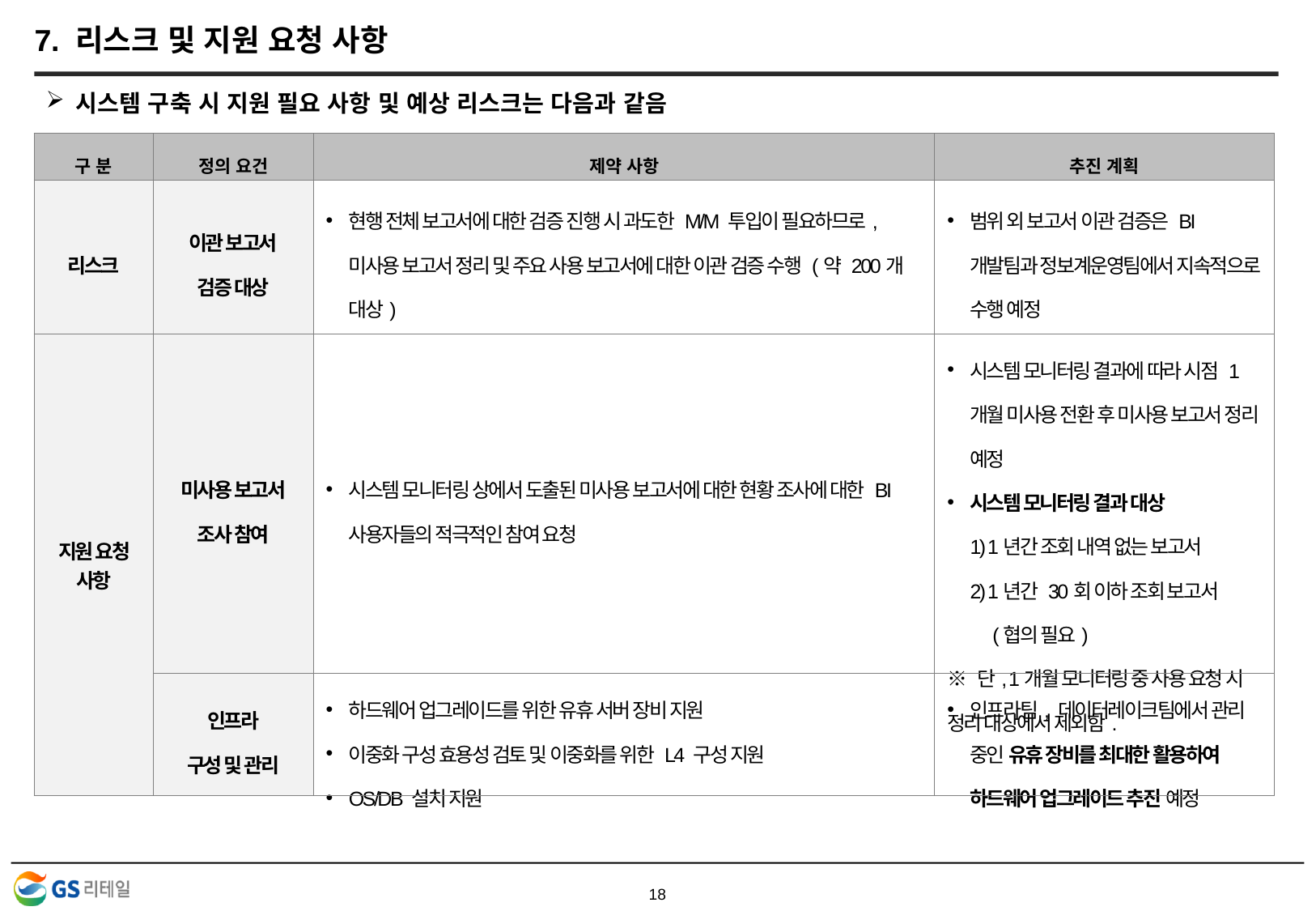

# 7. 리스크 및 지원 요청 사항
 시스템 구축 시 지원 필요 사항 및 예상 리스크는 다음과 같음
| 구 분 | 정의 요건 | 제약 사항 | 추진 계획 |
| --- | --- | --- | --- |
| 리스크 | 이관 보고서 검증 대상 | 현행 전체 보고서에 대한 검증 진행 시 과도한 M/M 투입이 필요하므로, 미사용 보고서 정리 및 주요 사용 보고서에 대한 이관 검증 수행 (약 200개 대상) | 범위 외 보고서 이관 검증은 BI개발팀과 정보계운영팀에서 지속적으로 수행 예정 |
| 지원 요청 사항 | 미사용 보고서 조사 참여 | 시스템 모니터링 상에서 도출된 미사용 보고서에 대한 현황 조사에 대한 BI 사용자들의 적극적인 참여 요청 | 시스템 모니터링 결과에 따라 시점 1개월 미사용 전환 후 미사용 보고서 정리 예정 시스템 모니터링 결과 대상 1) 1년간 조회 내역 없는 보고서 2) 1년간 30회 이하 조회 보고서 (협의 필요) ※ 단, 1개월 모니터링 중 사용 요청 시 정리 대상에서 제외함. |
| 지원 요청 사항 | 인프라 구성 및 관리 | 하드웨어 업그레이드를 위한 유휴 서버 장비 지원 이중화 구성 효용성 검토 및 이중화를 위한 L4 구성 지원 OS/DB 설치 지원 | 인프라팀, 데이터레이크팀에서 관리 중인 유휴 장비를 최대한 활용하여 하드웨어 업그레이드 추진 예정 |